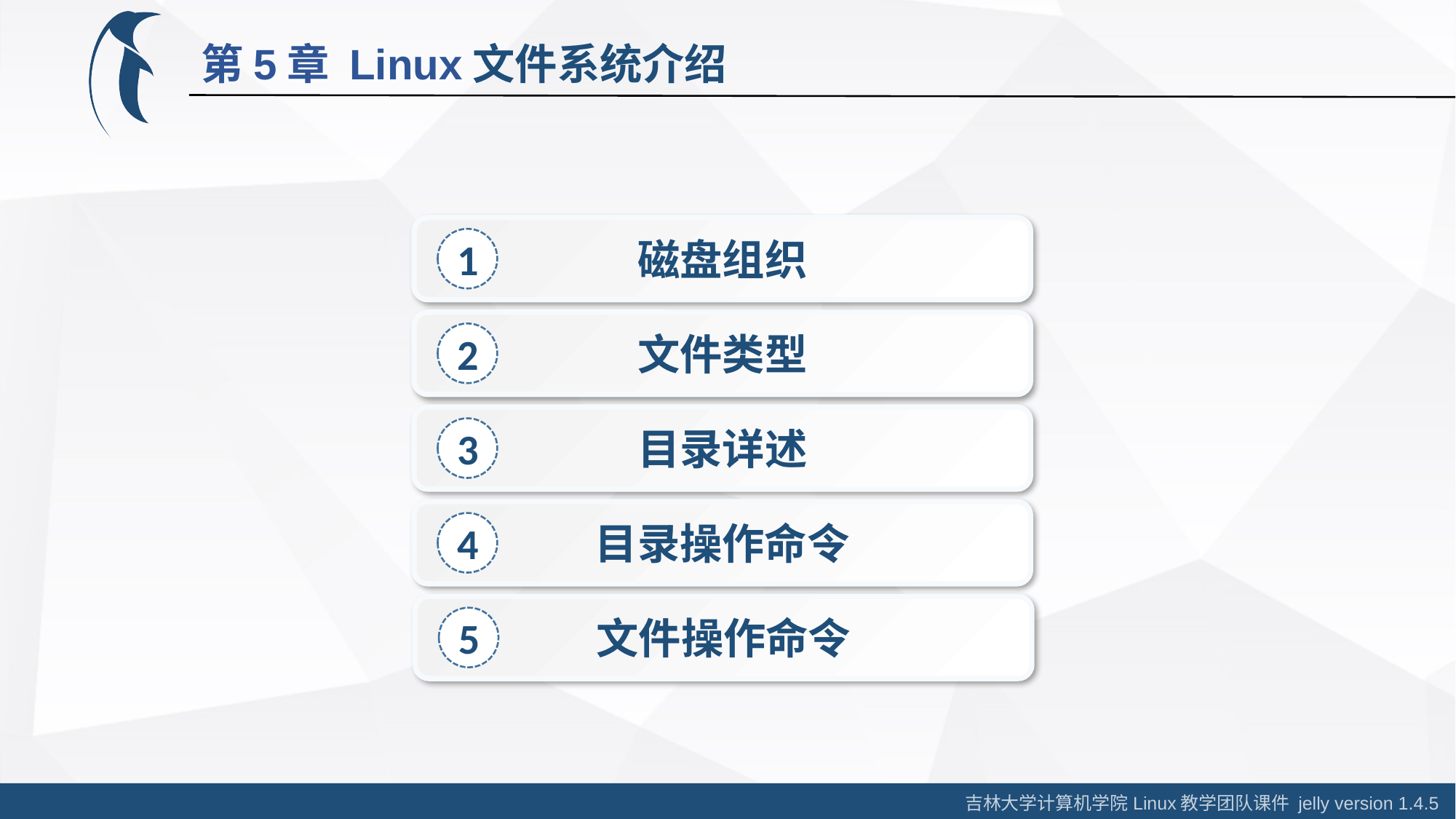

第5章 Linux文件系统介绍
磁盘组织
1
文件类型
2
目录详述
3
目录操作命令
4
文件操作命令
5